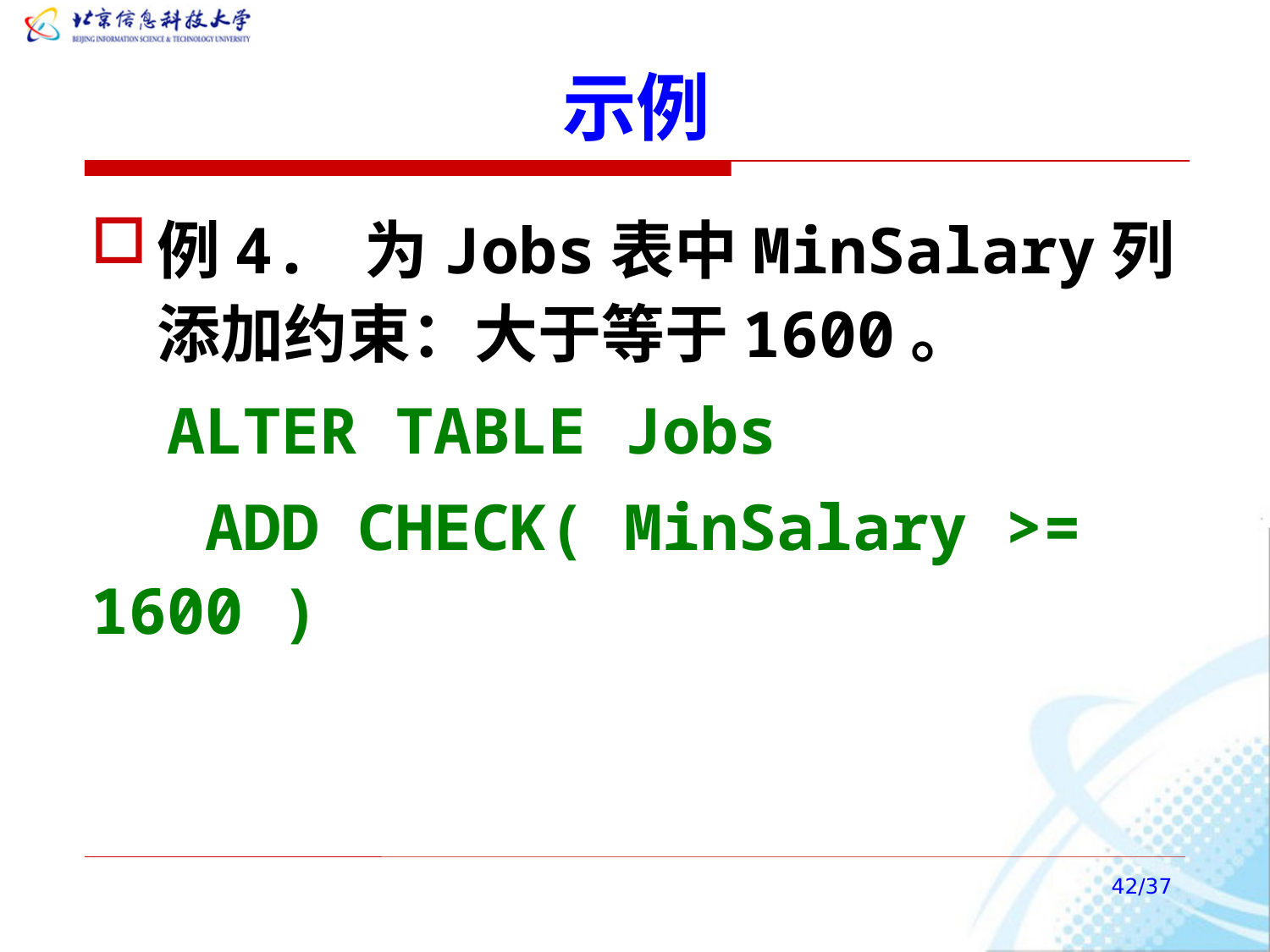

# 示例
例4. 为Jobs表中MinSalary列添加约束：大于等于1600。
  ALTER TABLE Jobs
   ADD CHECK( MinSalary >= 1600 )

42/37